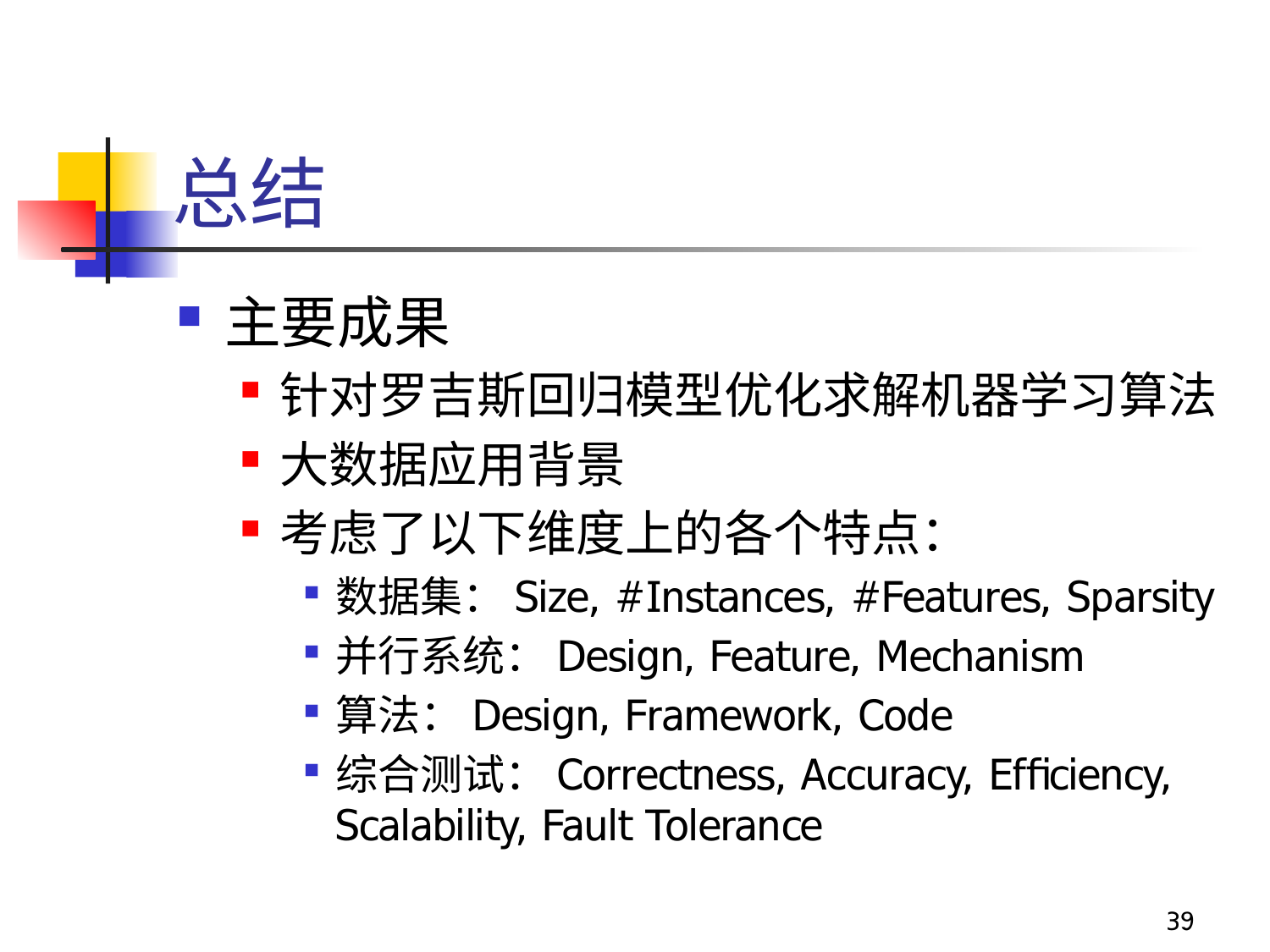

# 总结
主要成果
针对罗吉斯回归模型优化求解机器学习算法
大数据应用背景
考虑了以下维度上的各个特点：
数据集：Size, #Instances, #Features, Sparsity
并行系统：Design, Feature, Mechanism
算法：Design, Framework, Code
综合测试：Correctness, Accuracy, Efficiency, Scalability, Fault Tolerance
39